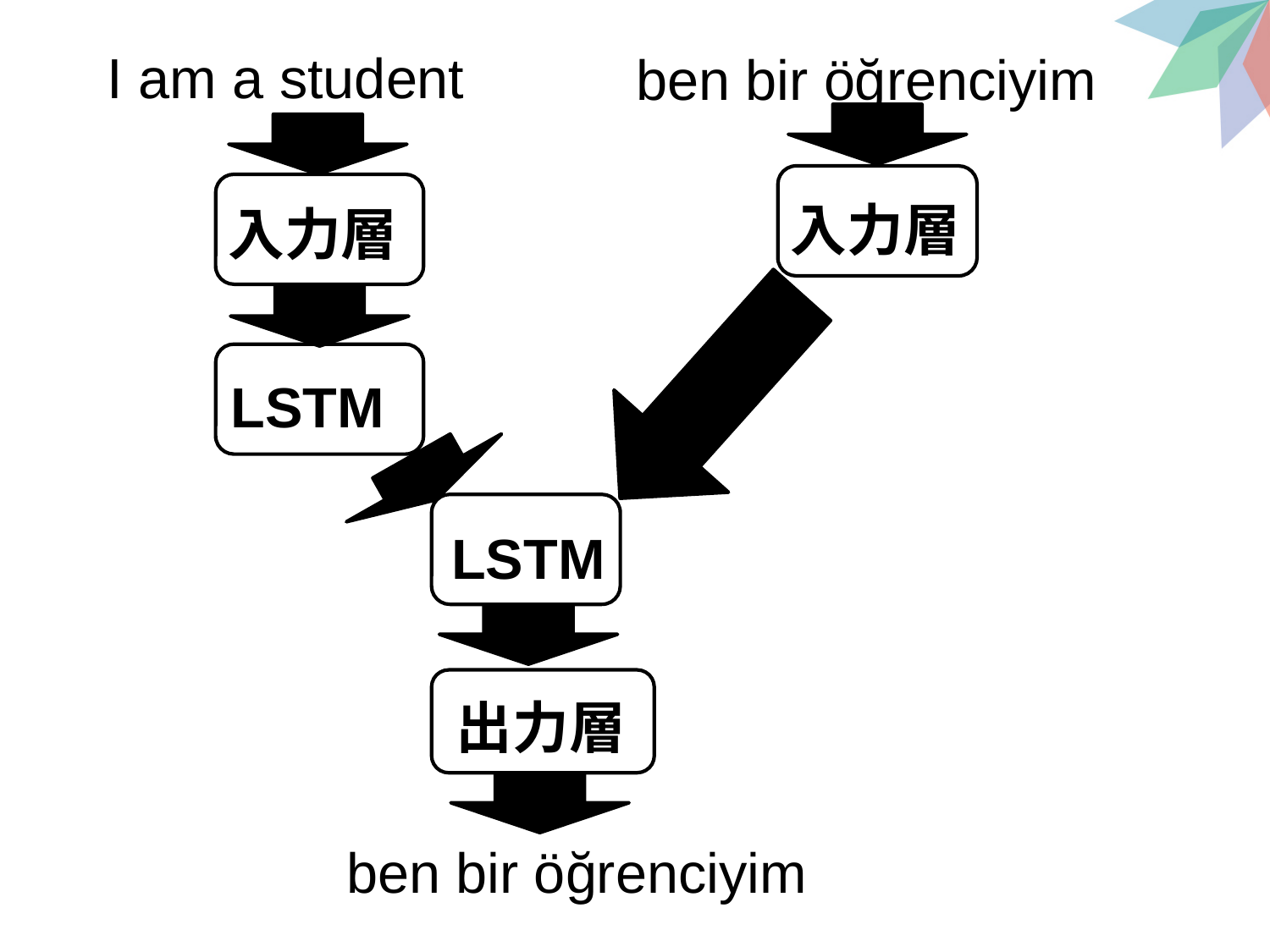

I am a student
ben bir öğrenciyim

入力層
入力層

LSTM

LSTM

出力層

ben bir öğrenciyim